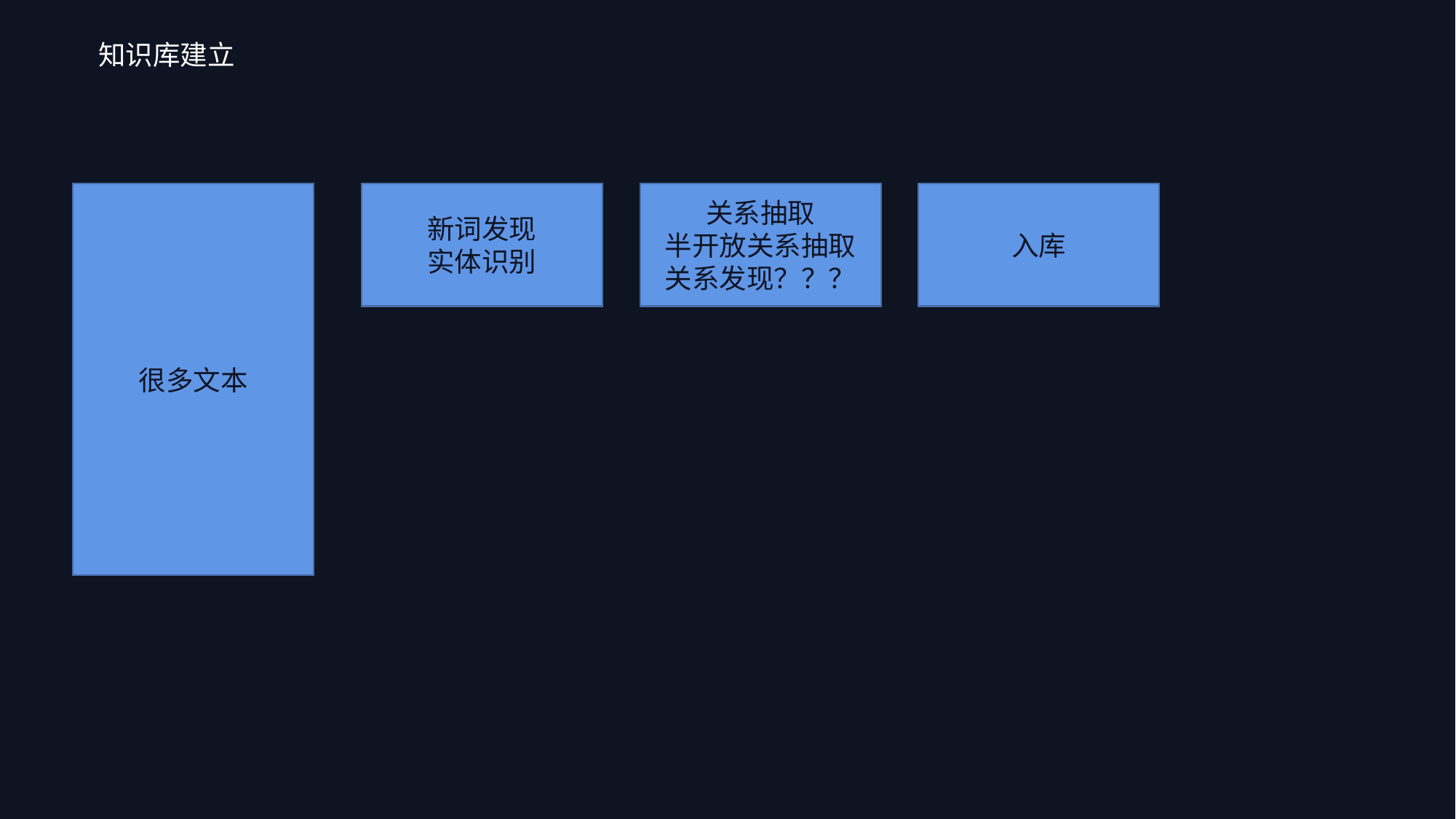

知识库建立
很多文本
新词发现
实体识别
关系抽取
半开放关系抽取
关系发现？？？
入库